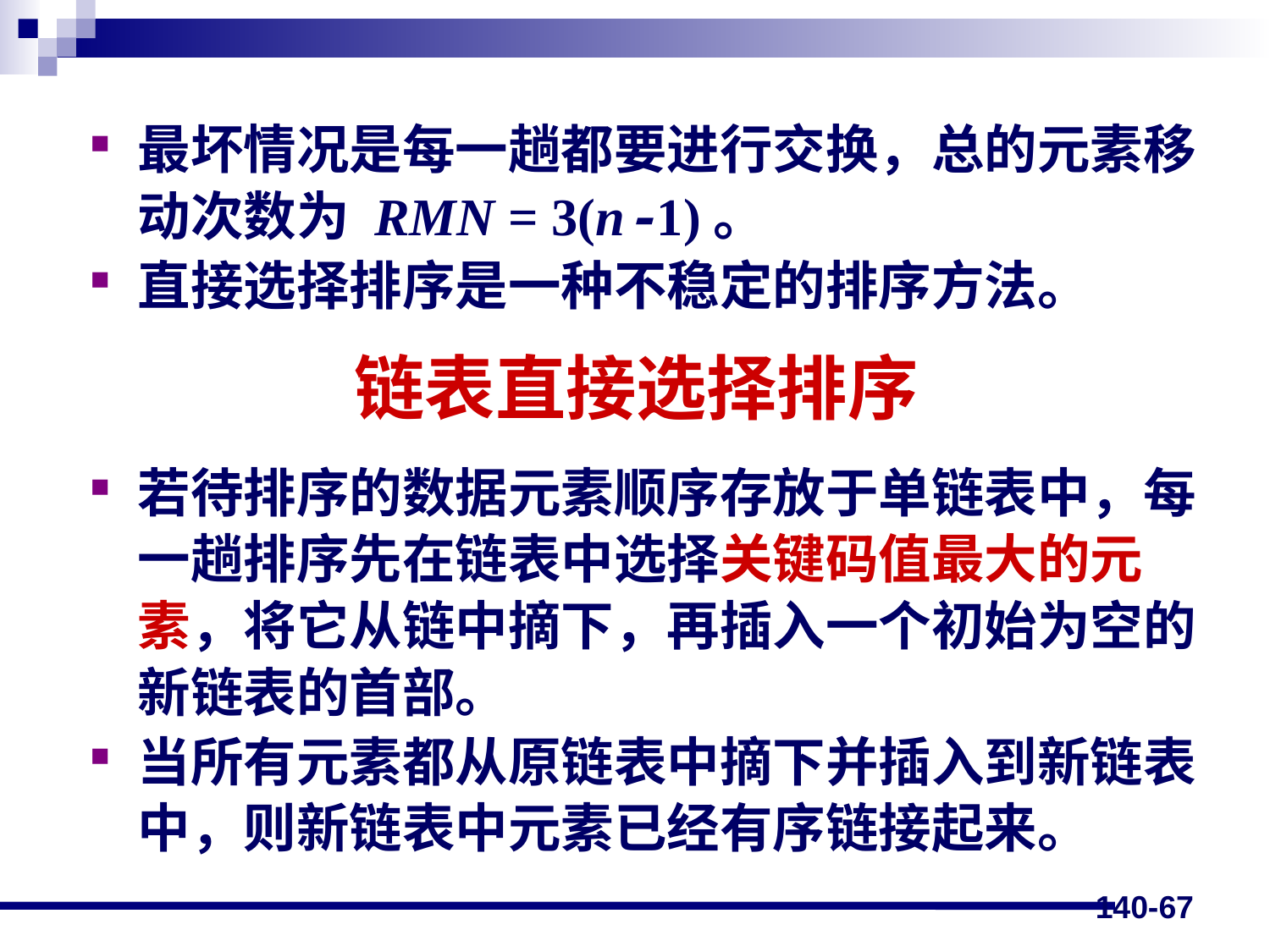

最坏情况是每一趟都要进行交换，总的元素移动次数为 RMN = 3(n-1)。
直接选择排序是一种不稳定的排序方法。

若待排序的数据元素顺序存放于单链表中，每一趟排序先在链表中选择关键码值最大的元素，将它从链中摘下，再插入一个初始为空的新链表的首部。
当所有元素都从原链表中摘下并插入到新链表中，则新链表中元素已经有序链接起来。
# 链表直接选择排序
140-67